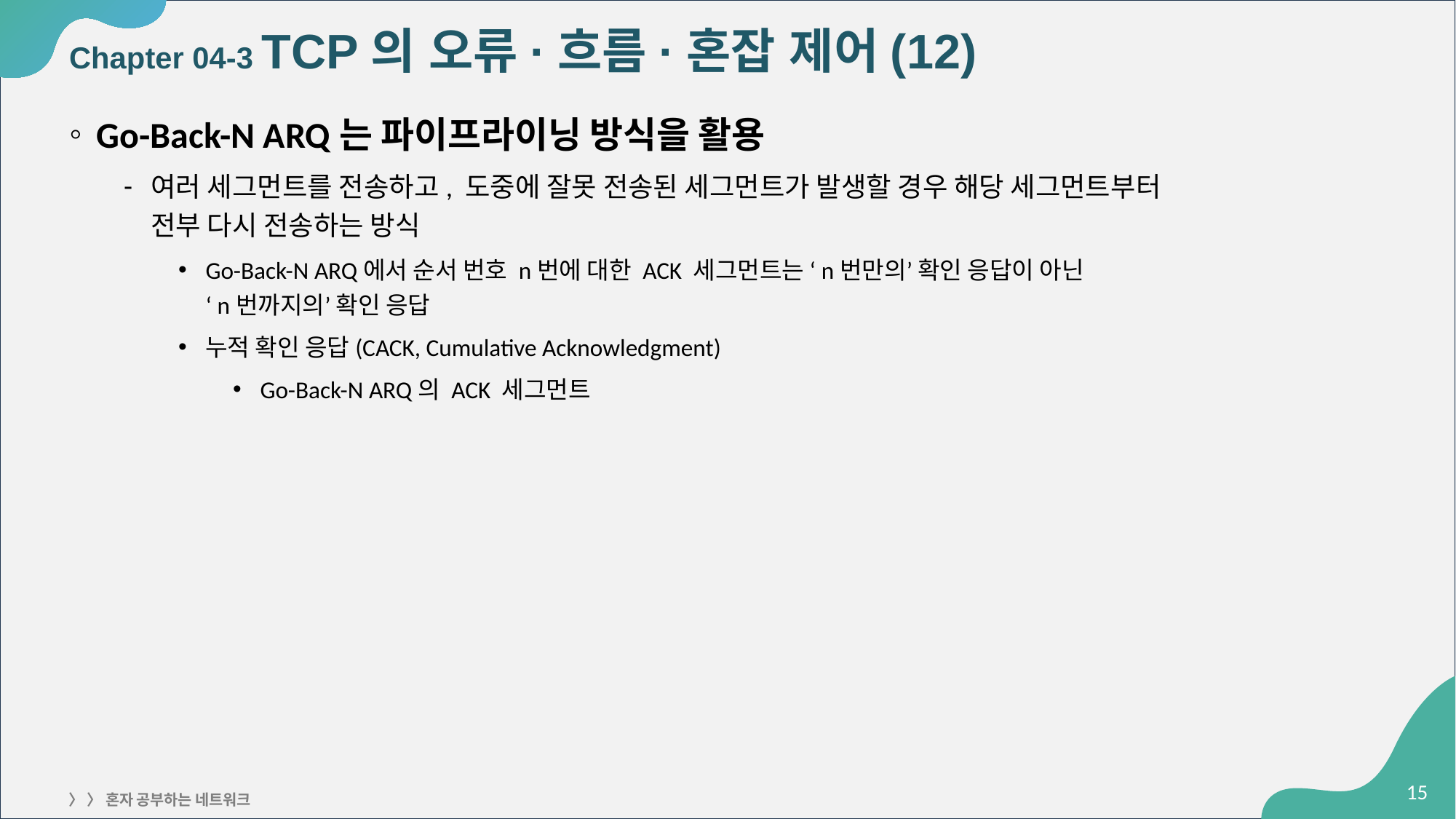

# Chapter 04-3 TCP의 오류·흐름·혼잡 제어(12)
Go-Back-N ARQ는 파이프라이닝 방식을 활용
여러 세그먼트를 전송하고, 도중에 잘못 전송된 세그먼트가 발생할 경우 해당 세그먼트부터
전부 다시 전송하는 방식
Go-Back-N ARQ에서 순서 번호 n번에 대한 ACK 세그먼트는 ‘n번만의’ 확인 응답이 아닌
‘n번까지의’ 확인 응답
누적 확인 응답(CACK, Cumulative Acknowledgment)
Go-Back-N ARQ의 ACK 세그먼트
15
〉 〉 혼자 공부하는 네트워크